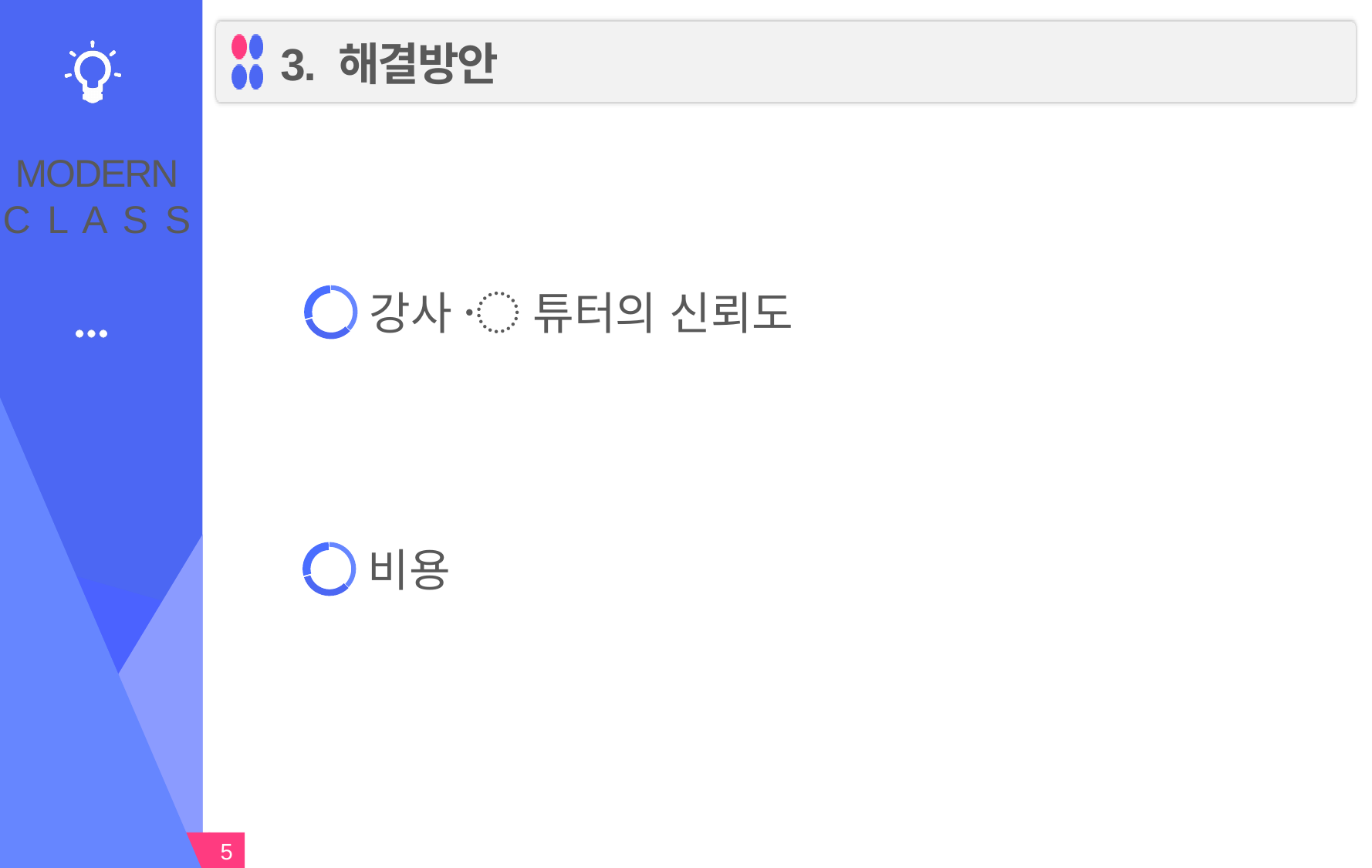

# MODERN C  L  A  S  S
3. 해결방안
강사 〮 튜터의 신뢰도

비용

5